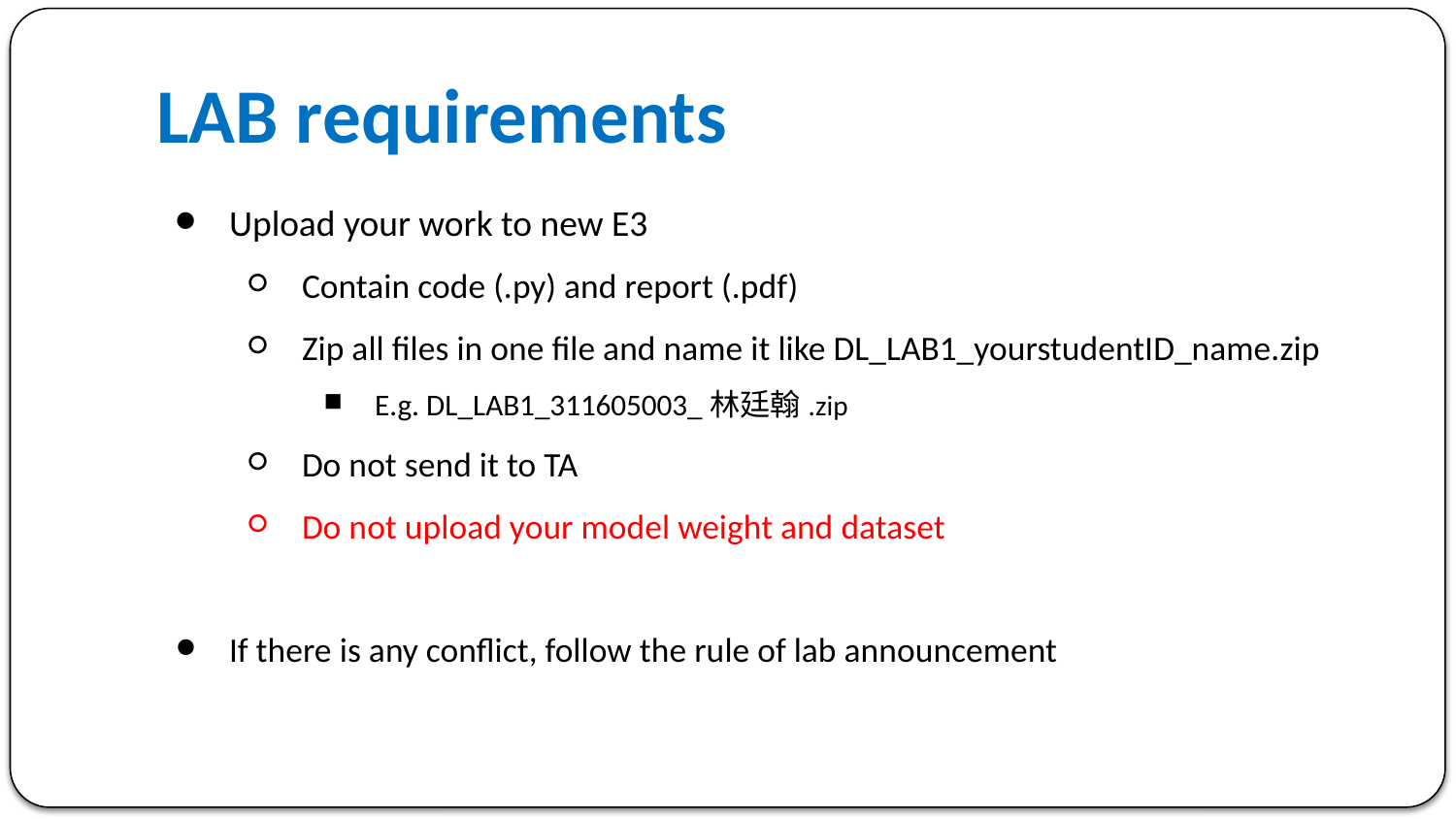

LAB requirements
Upload your work to new E3
Contain code (.py) and report (.pdf)
Zip all files in one file and name it like DL_LAB1_yourstudentID_name.zip
E.g. DL_LAB1_311605003_林廷翰.zip
Do not send it to TA
Do not upload your model weight and dataset

If there is any conflict, follow the rule of lab announcement